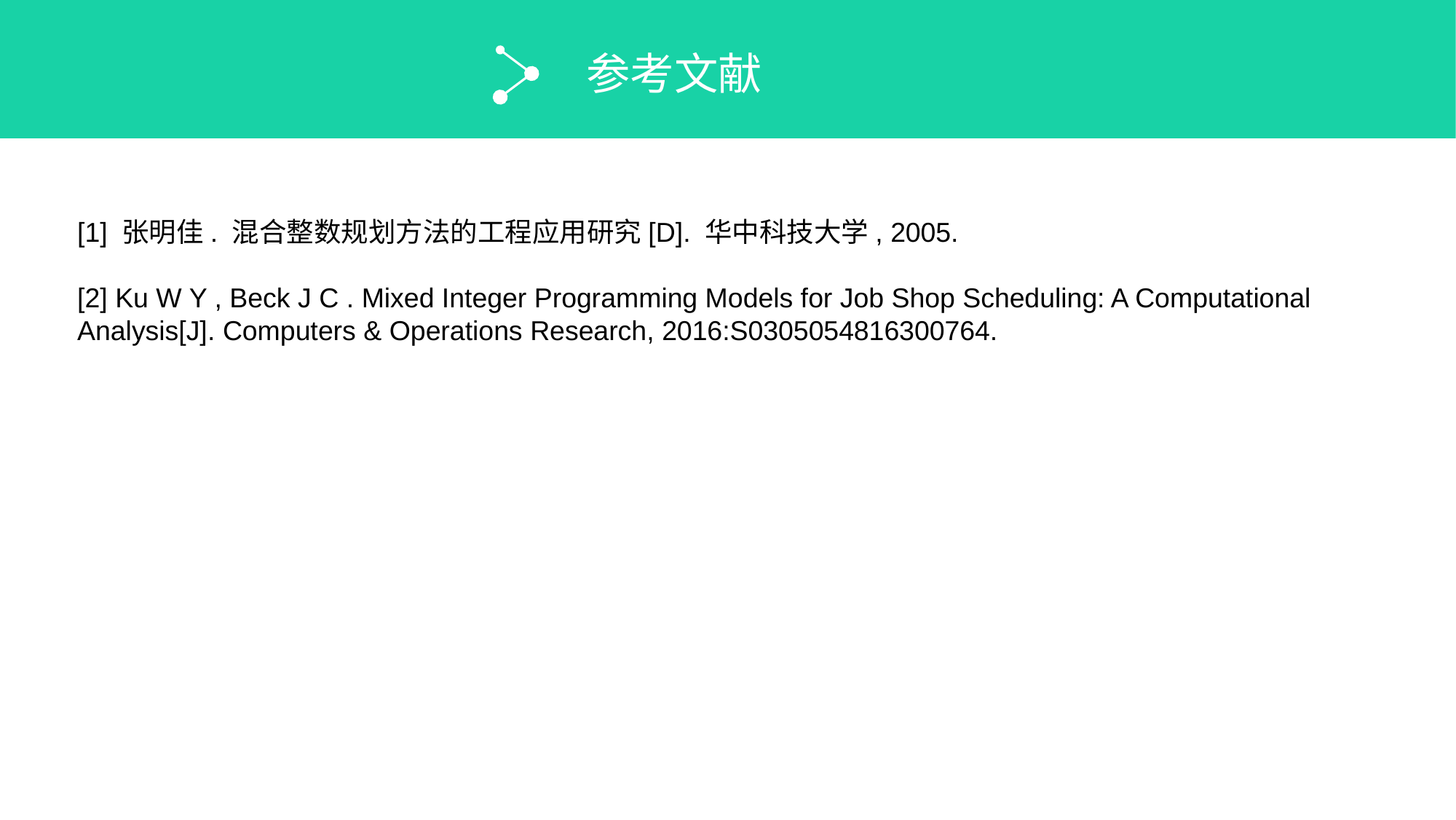

参考文献

[1] 张明佳. 混合整数规划方法的工程应用研究[D]. 华中科技大学, 2005.

[2] Ku W Y , Beck J C . Mixed Integer Programming Models for Job Shop Scheduling: A Computational Analysis[J]. Computers & Operations Research, 2016:S0305054816300764.